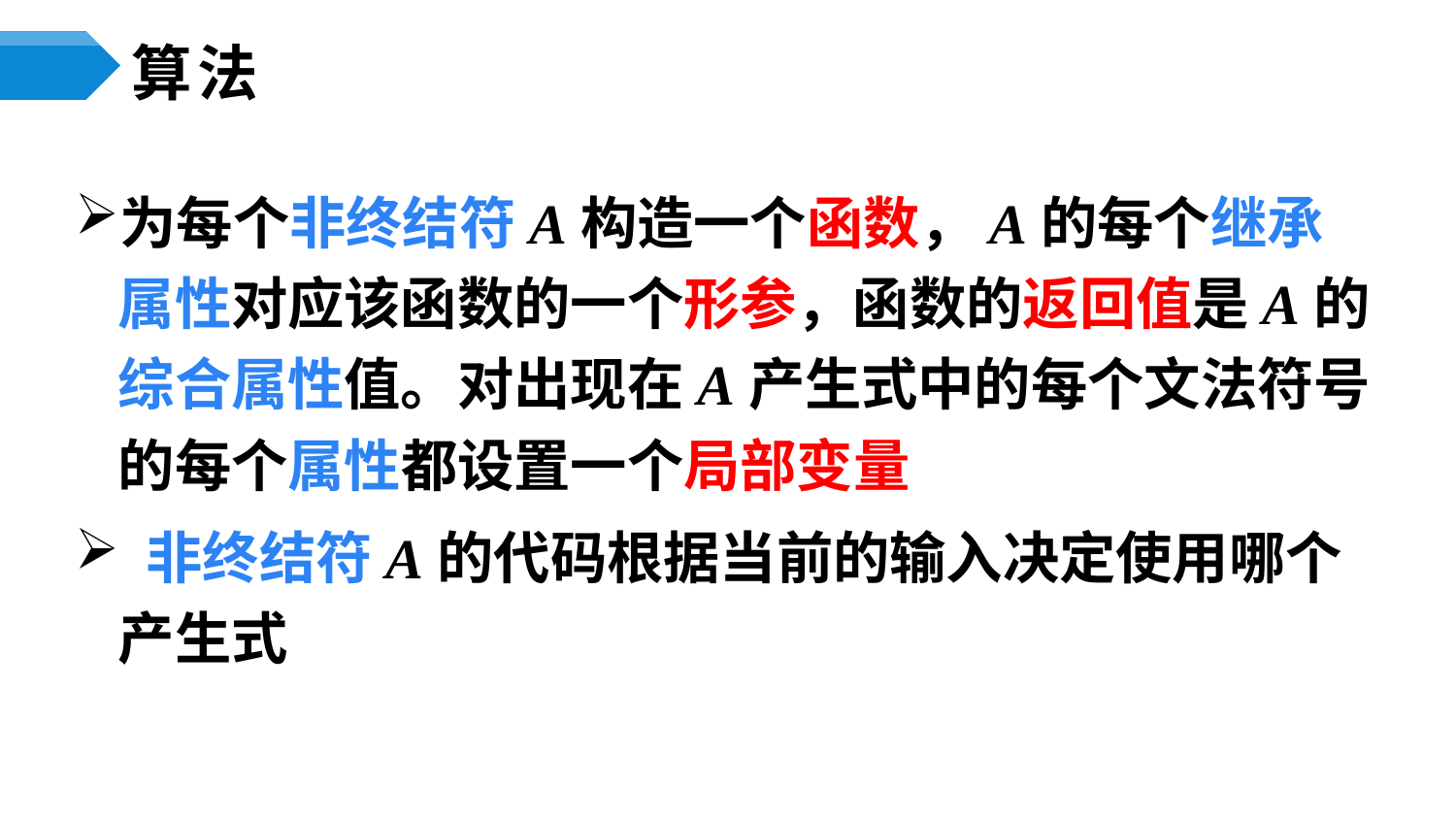

# 算法
为每个非终结符A构造一个函数，A的每个继承属性对应该函数的一个形参，函数的返回值是A的综合属性值。对出现在A产生式中的每个文法符号的每个属性都设置一个局部变量
 非终结符A的代码根据当前的输入决定使用哪个产生式